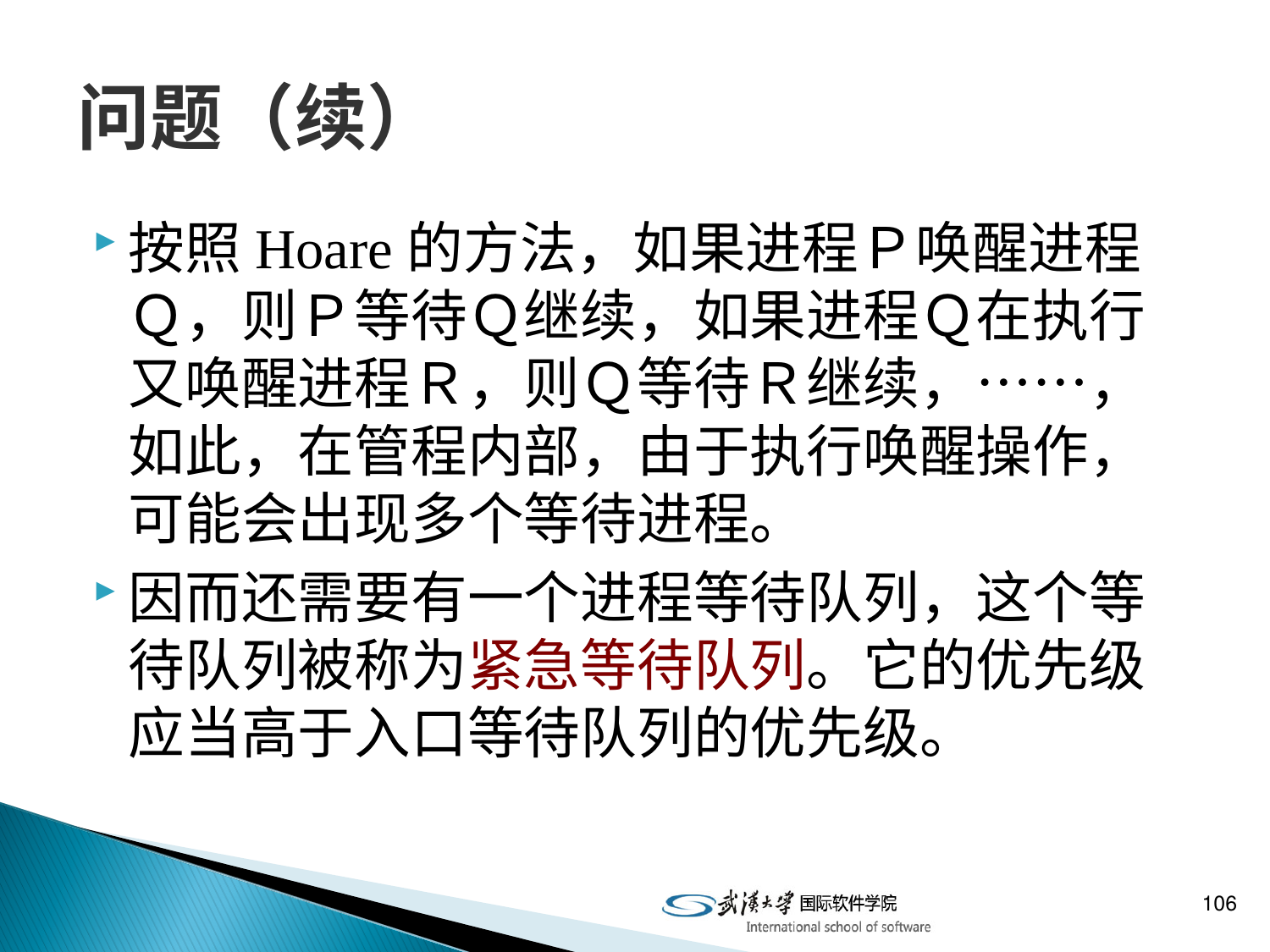

# 问题（续）
按照Hoare的方法，如果进程Ｐ唤醒进程Ｑ，则Ｐ等待Ｑ继续，如果进程Ｑ在执行又唤醒进程Ｒ，则Ｑ等待Ｒ继续，……，如此，在管程内部，由于执行唤醒操作，可能会出现多个等待进程。
因而还需要有一个进程等待队列，这个等待队列被称为紧急等待队列。它的优先级应当高于入口等待队列的优先级。